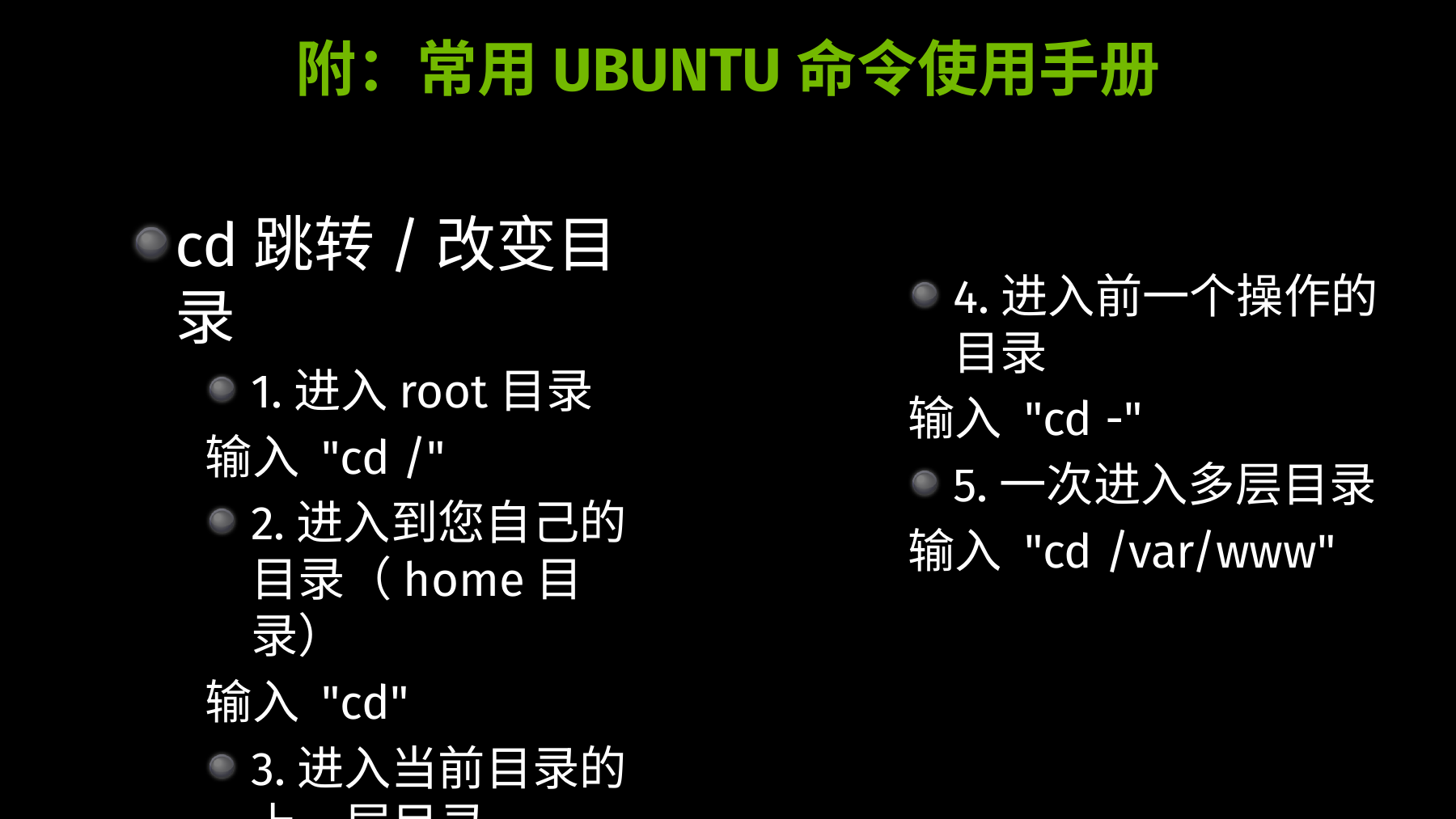

# 附：常用UBUNTU命令使用手册

4.进入前一个操作的目录
输入 "cd -"
5.一次进入多层目录
输入 "cd /var/www"

cd跳转/改变目录
1.进入root目录
输入 "cd /"
2.进入到您自己的目录（home目录）
输入 "cd"
3.进入当前目录的上一层目录
输入 "cd .."